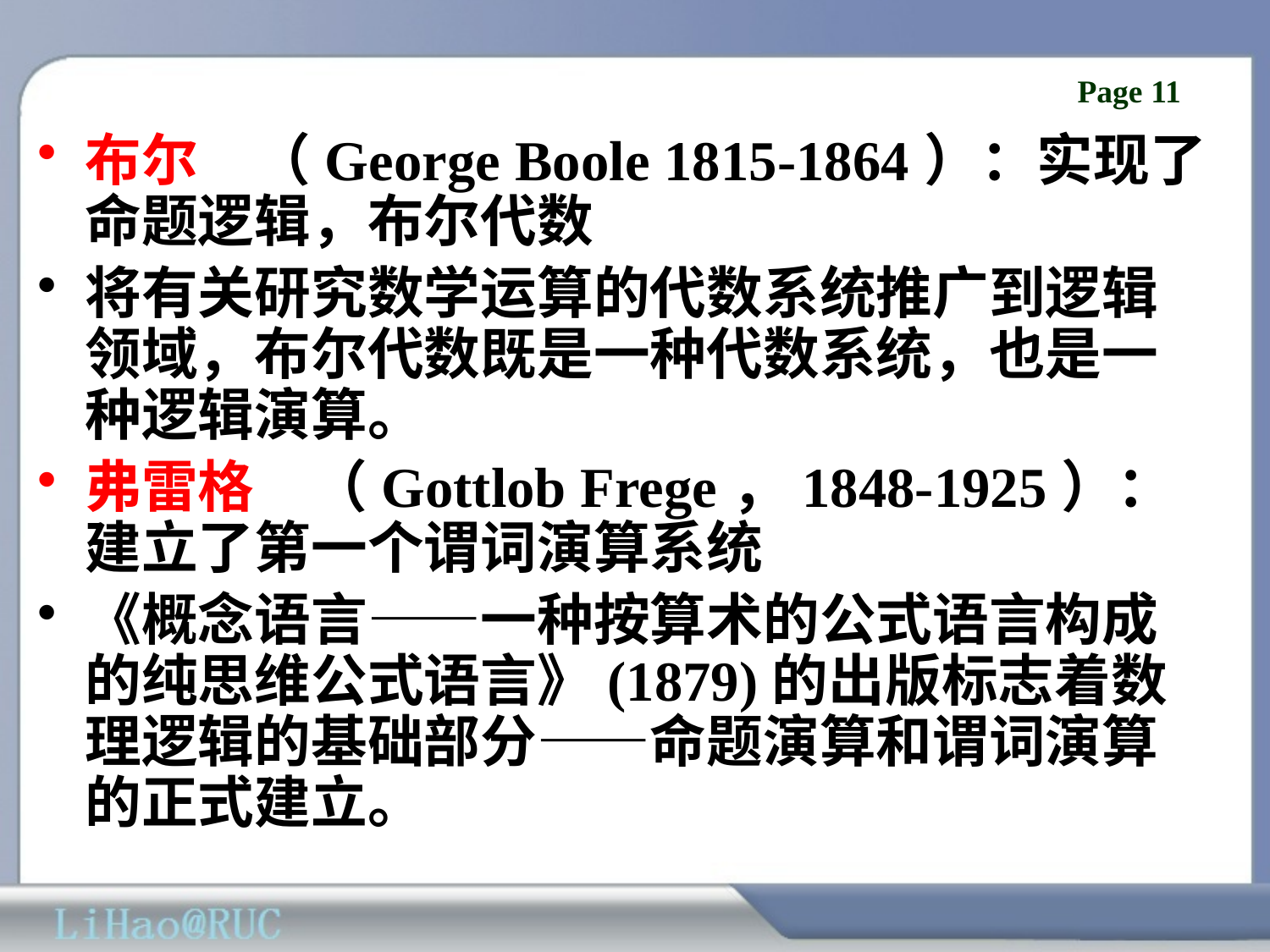

布尔　（George Boole 1815-1864）：实现了命题逻辑，布尔代数
将有关研究数学运算的代数系统推广到逻辑领域，布尔代数既是一种代数系统，也是一种逻辑演算。
弗雷格　（Gottlob Frege，1848-1925）：建立了第一个谓词演算系统
《概念语言——一种按算术的公式语言构成的纯思维公式语言》(1879)的出版标志着数理逻辑的基础部分——命题演算和谓词演算的正式建立。